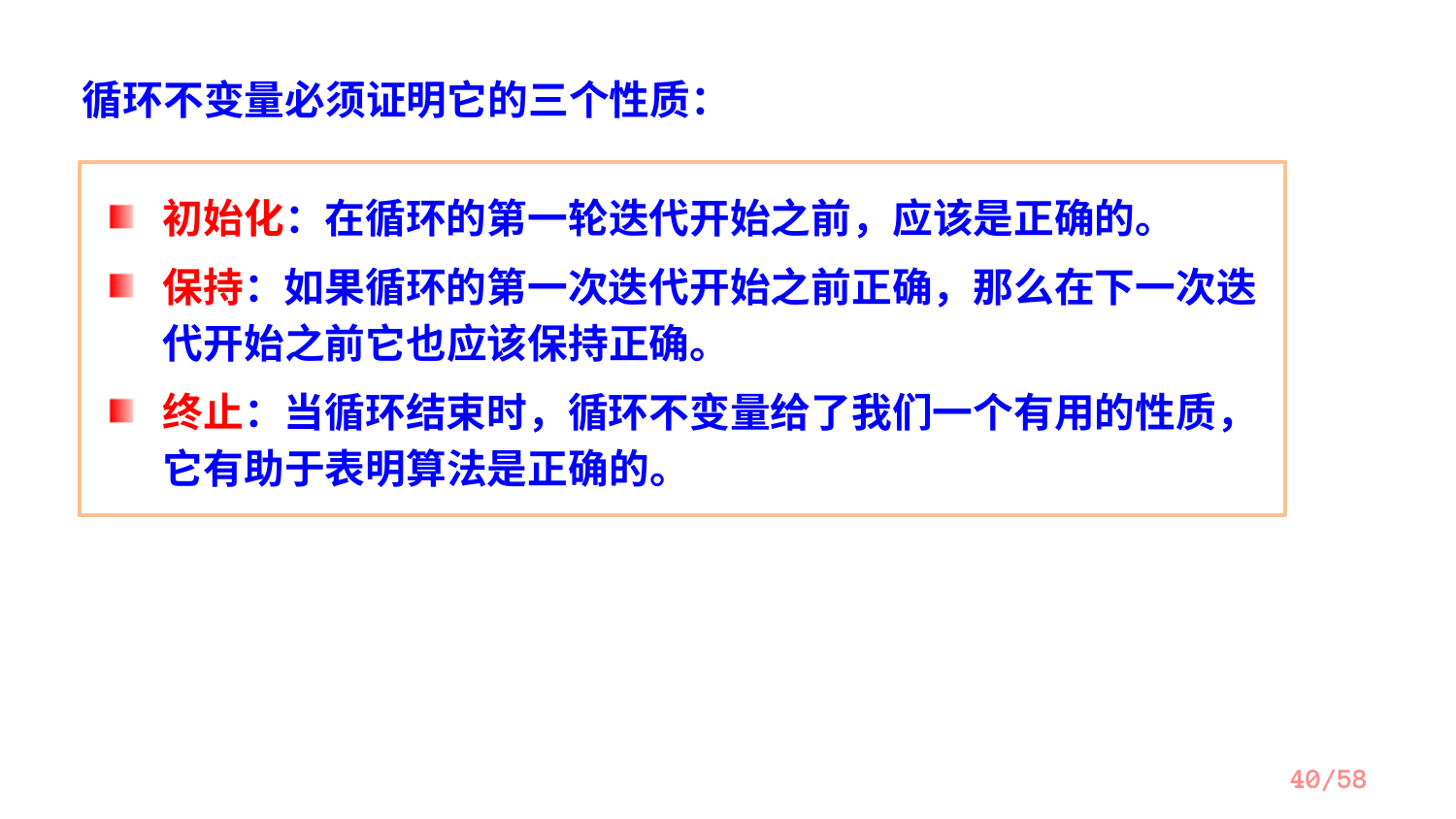

循环不变量必须证明它的三个性质：
初始化：在循环的第一轮迭代开始之前，应该是正确的。
保持：如果循环的第一次迭代开始之前正确，那么在下一次迭代开始之前它也应该保持正确。
终止：当循环结束时，循环不变量给了我们一个有用的性质，它有助于表明算法是正确的。
40/58